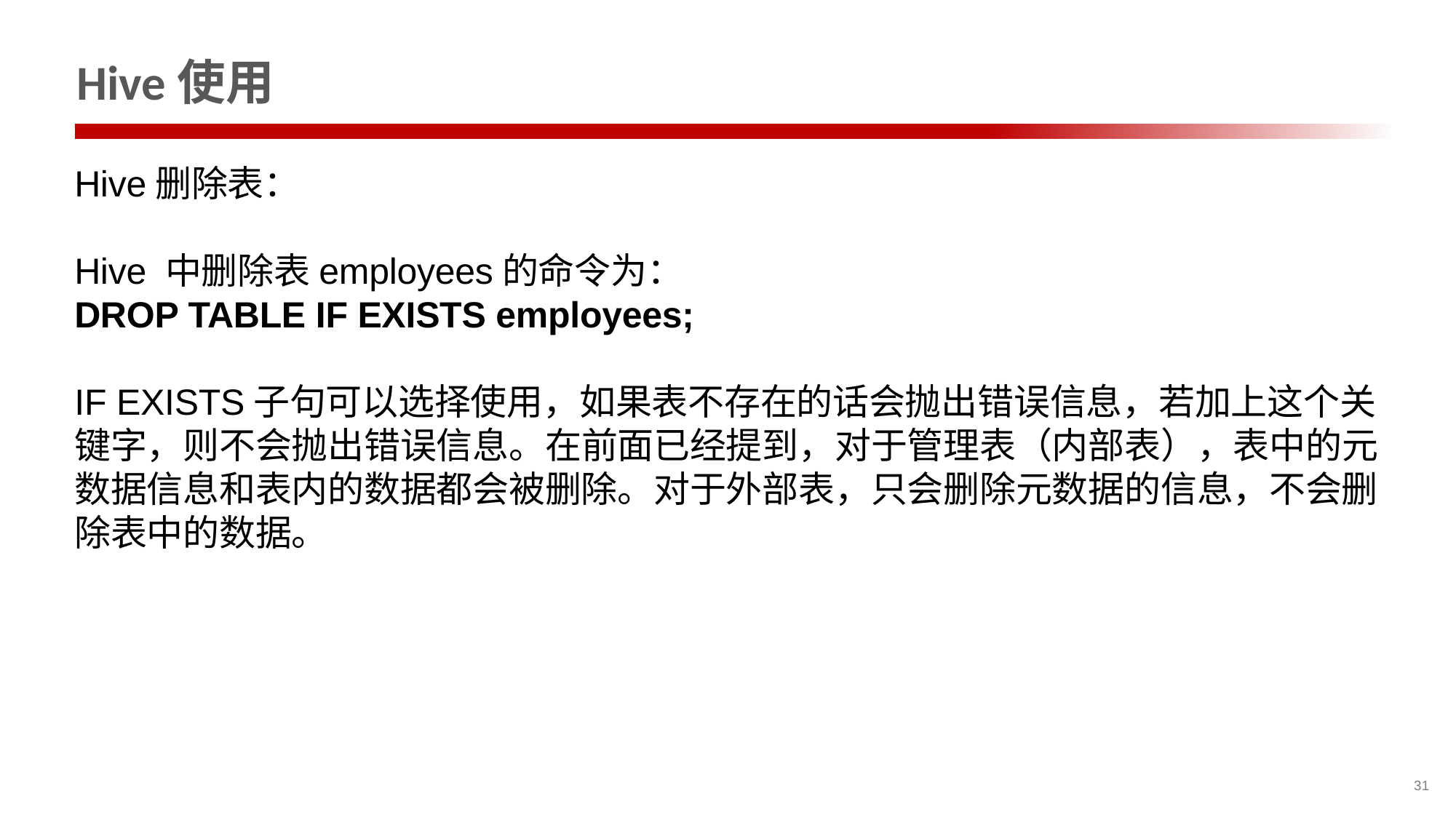

# Hive使用

Hive删除表：

Hive 中删除表employees的命令为：
DROP TABLE IF EXISTS employees;

IF EXISTS子句可以选择使用，如果表不存在的话会抛出错误信息，若加上这个关键字，则不会抛出错误信息。在前面已经提到，对于管理表（内部表），表中的元数据信息和表内的数据都会被删除。对于外部表，只会删除元数据的信息，不会删除表中的数据。

31